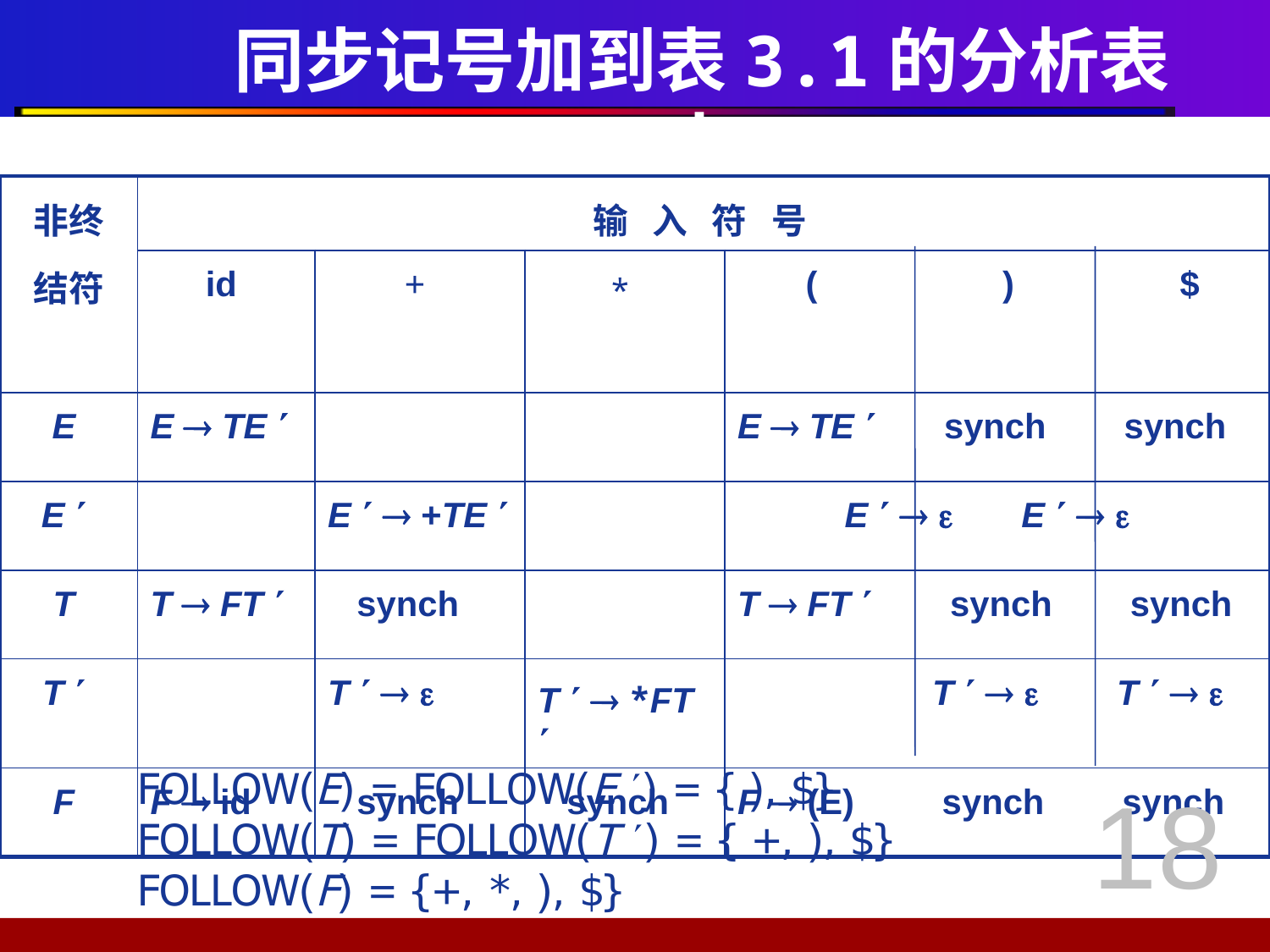

# 同步记号加到表3.1的分析表上
| 非终 结符 | 输 入 符 号 |  |  |  |
| --- | --- | --- | --- | --- |
|  | id | + | \* | ( ) $ |
| E | E → TE ′ |  |  | E → TE ′ synch synch |
| E ′ |  | E ′ → +TE ′ |  | E ′ → ε E ′ → ε |
| T | T → FT ′ | synch |  | T → FT ′ synch synch |
| T ′ |  | T ′ → ε | T ′ → \*FT ′ | T ′ → ε T ′ → ε |
| F | F → id | synch | synch | F → (E) synch synch |

FOLLOW(E) = FOLLOW(E ′) = { ), $}
FOLLOW(T) = FOLLOW(T ′) = { +, ), $}
FOLLOW(F) = {+, *, ), $}
18